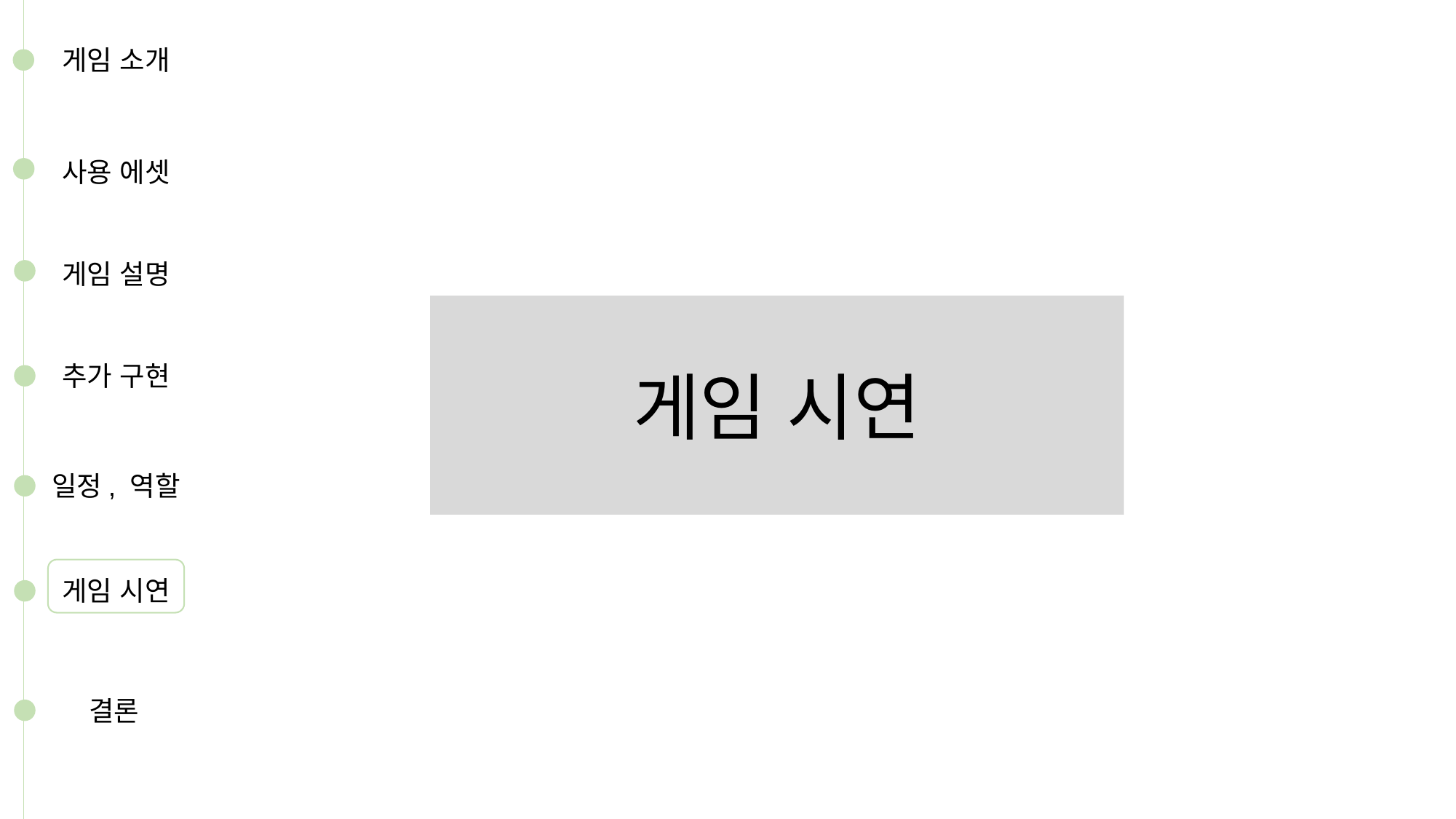

게임 소개

사용 에셋

게임 설명

게임 시연
추가 구현

일정, 역할

게임 시연

결론